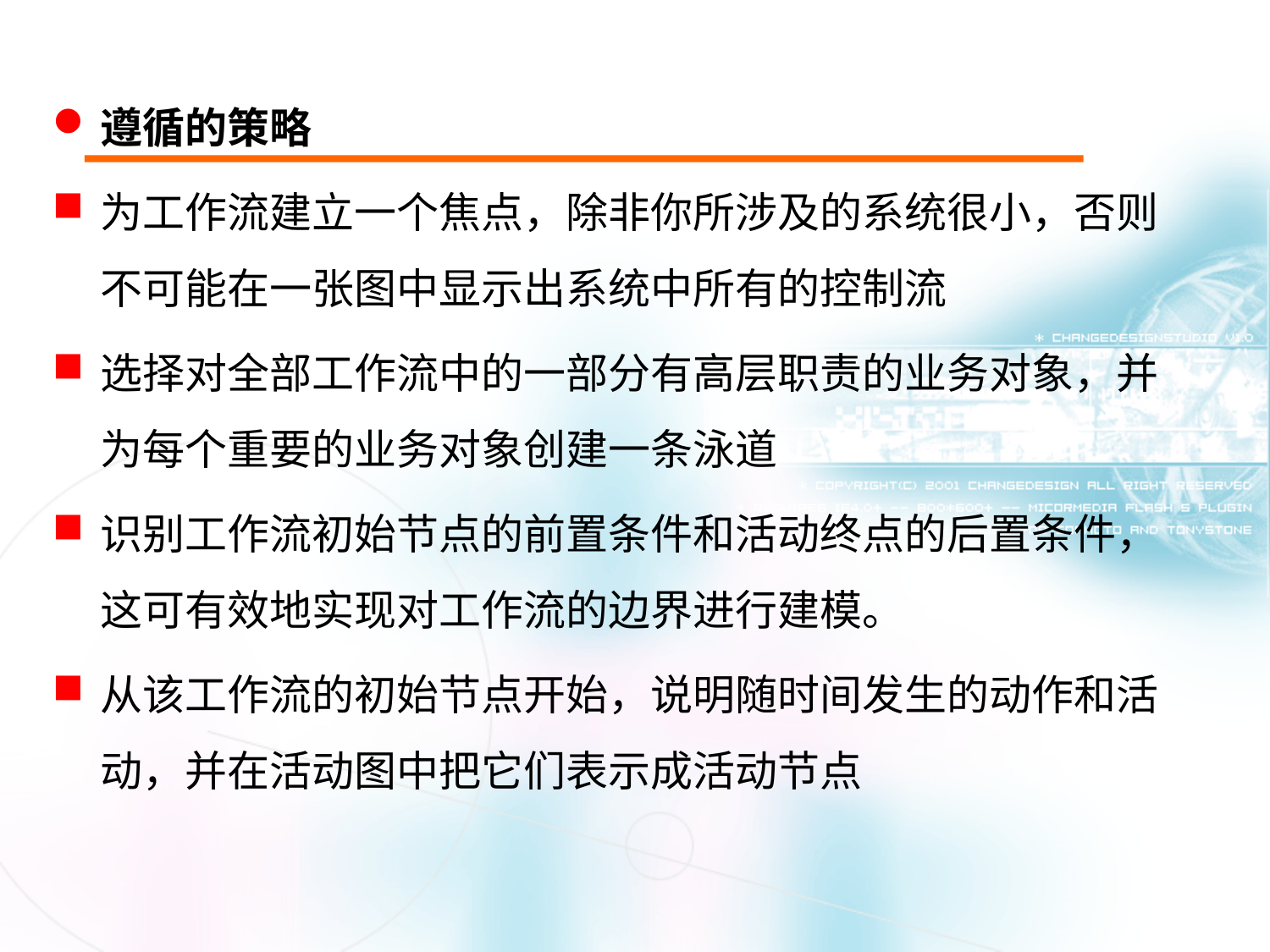

#
遵循的策略
为工作流建立一个焦点，除非你所涉及的系统很小，否则不可能在一张图中显示出系统中所有的控制流
选择对全部工作流中的一部分有高层职责的业务对象，并为每个重要的业务对象创建一条泳道
识别工作流初始节点的前置条件和活动终点的后置条件，这可有效地实现对工作流的边界进行建模。
从该工作流的初始节点开始，说明随时间发生的动作和活动，并在活动图中把它们表示成活动节点